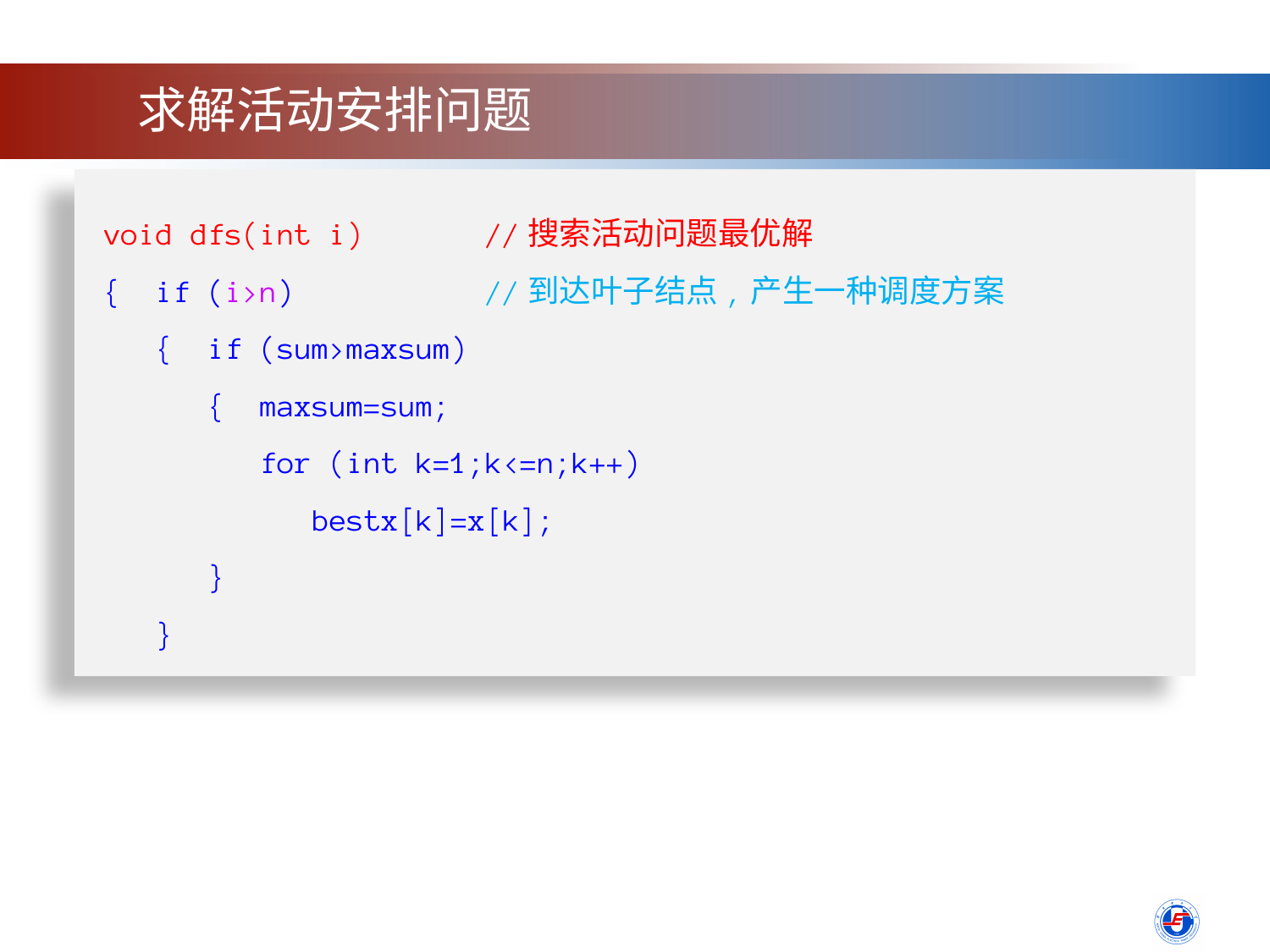

求解活动安排问题
void dfs(int i)	//搜索活动问题最优解
{  if (i>n)		//到达叶子结点,产生一种调度方案
   {  if (sum>maxsum)
      {  maxsum=sum;
         for (int k=1;k<=n;k++)
            bestx[k]=x[k];
      }
   }